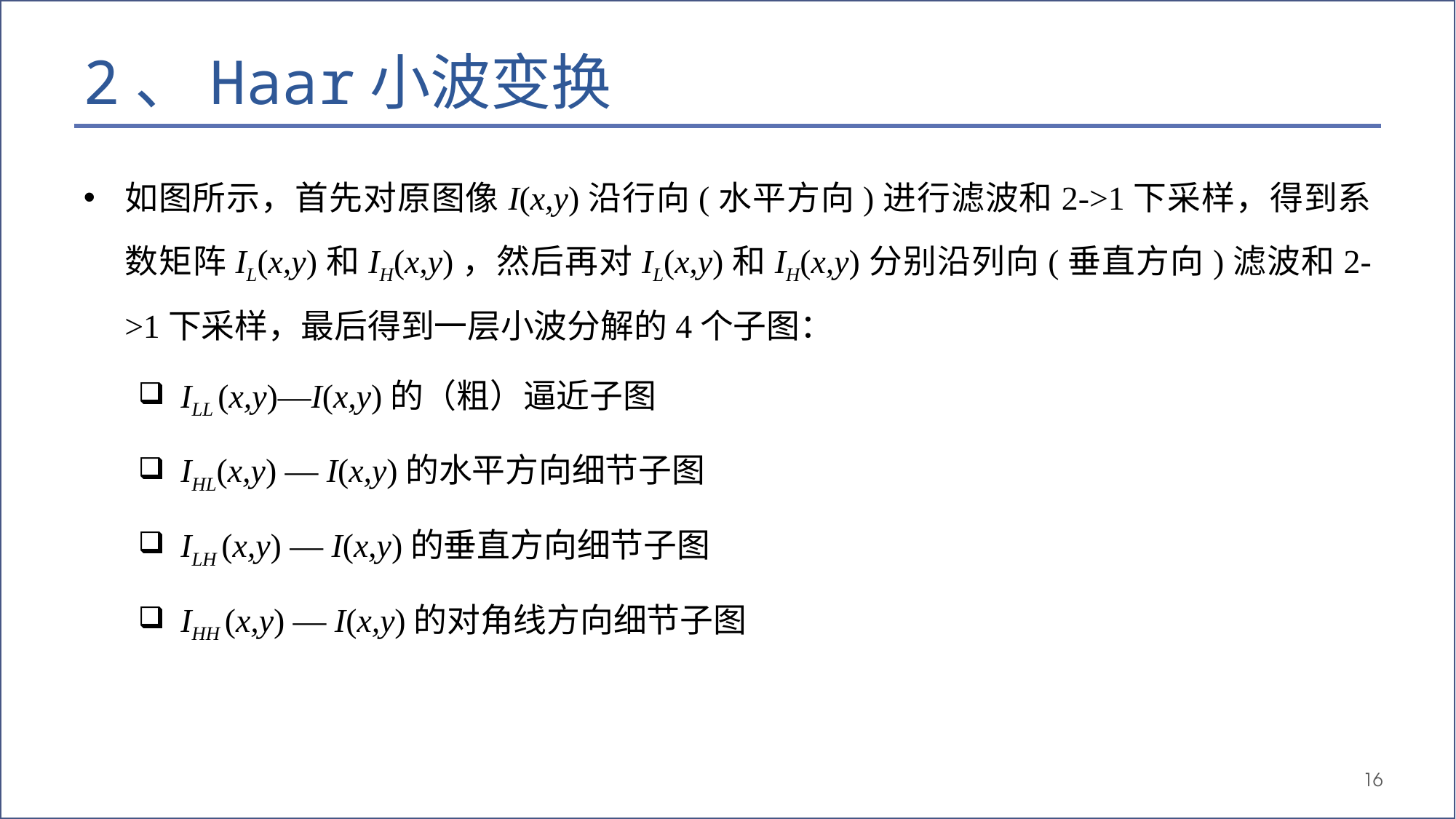

# 2、Haar小波变换
如图所示，首先对原图像I(x,y)沿行向(水平方向)进行滤波和2->1下采样，得到系数矩阵IL(x,y)和IH(x,y)，然后再对IL(x,y)和IH(x,y)分别沿列向(垂直方向)滤波和2->1下采样，最后得到一层小波分解的4个子图：
 ILL (x,y)—I(x,y)的（粗）逼近子图
 IHL(x,y) — I(x,y)的水平方向细节子图
 ILH (x,y) — I(x,y)的垂直方向细节子图
 IHH (x,y) — I(x,y)的对角线方向细节子图

16